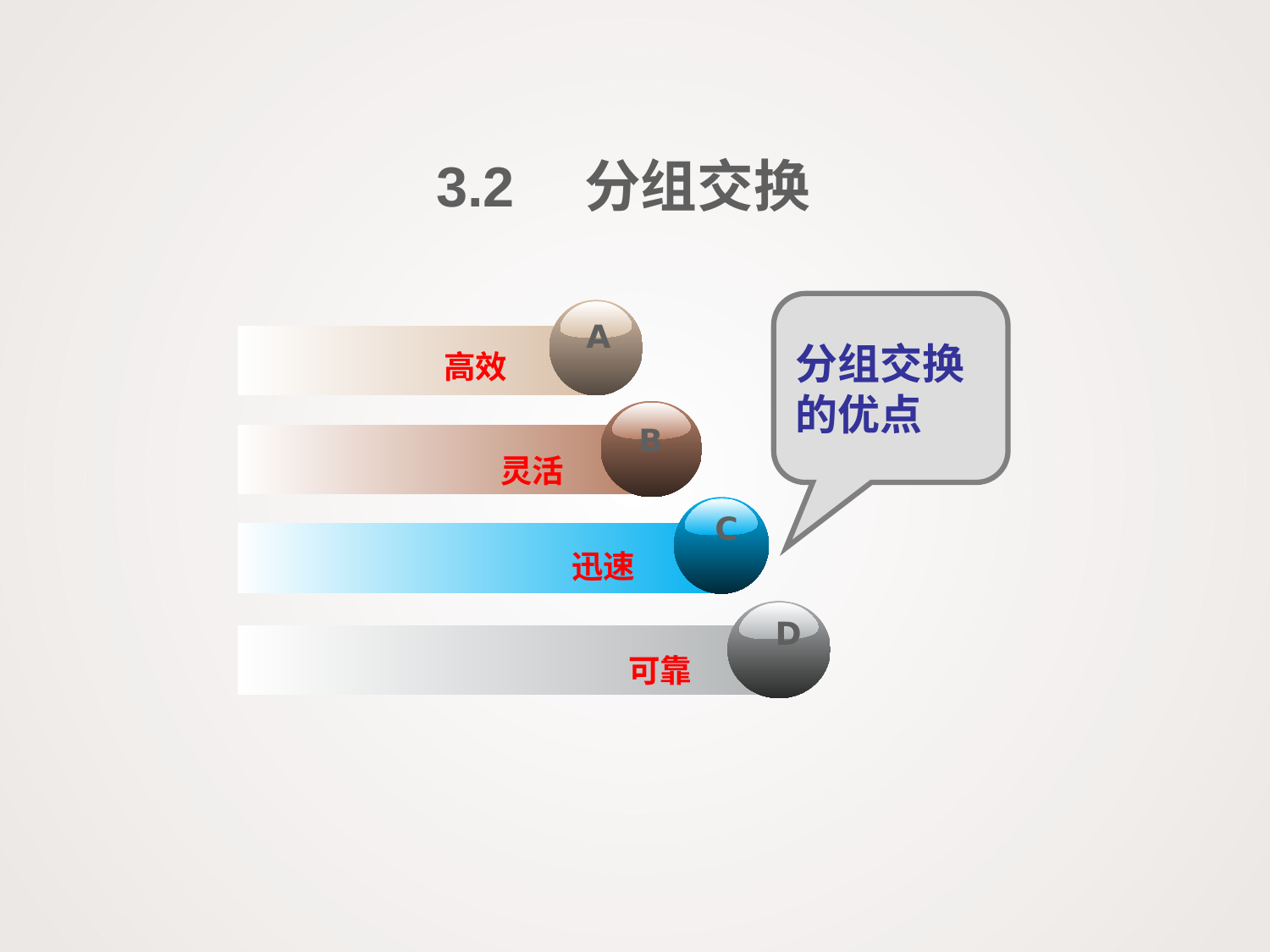

3.2　分组交换
分组交换的优点

A

高效

B

灵活

C

迅速

D

可靠